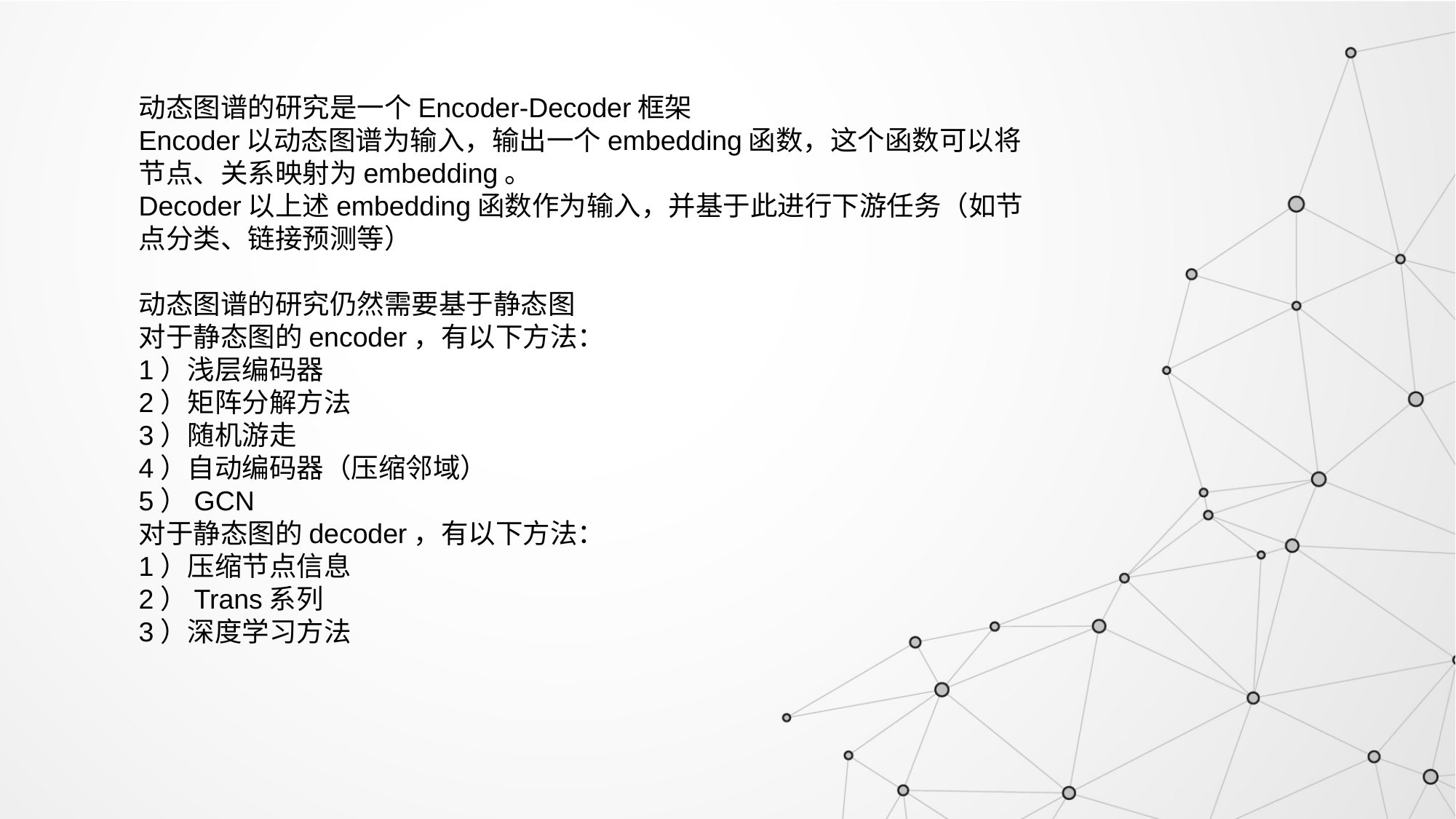

动态图谱的研究是一个Encoder-Decoder框架
Encoder以动态图谱为输入，输出一个embedding函数，这个函数可以将节点、关系映射为embedding。
Decoder以上述embedding函数作为输入，并基于此进行下游任务（如节点分类、链接预测等）

动态图谱的研究仍然需要基于静态图
对于静态图的encoder，有以下方法：
1）浅层编码器
2）矩阵分解方法
3）随机游走
4）自动编码器（压缩邻域）
5）GCN
对于静态图的decoder，有以下方法：
1）压缩节点信息
2）Trans系列
3）深度学习方法